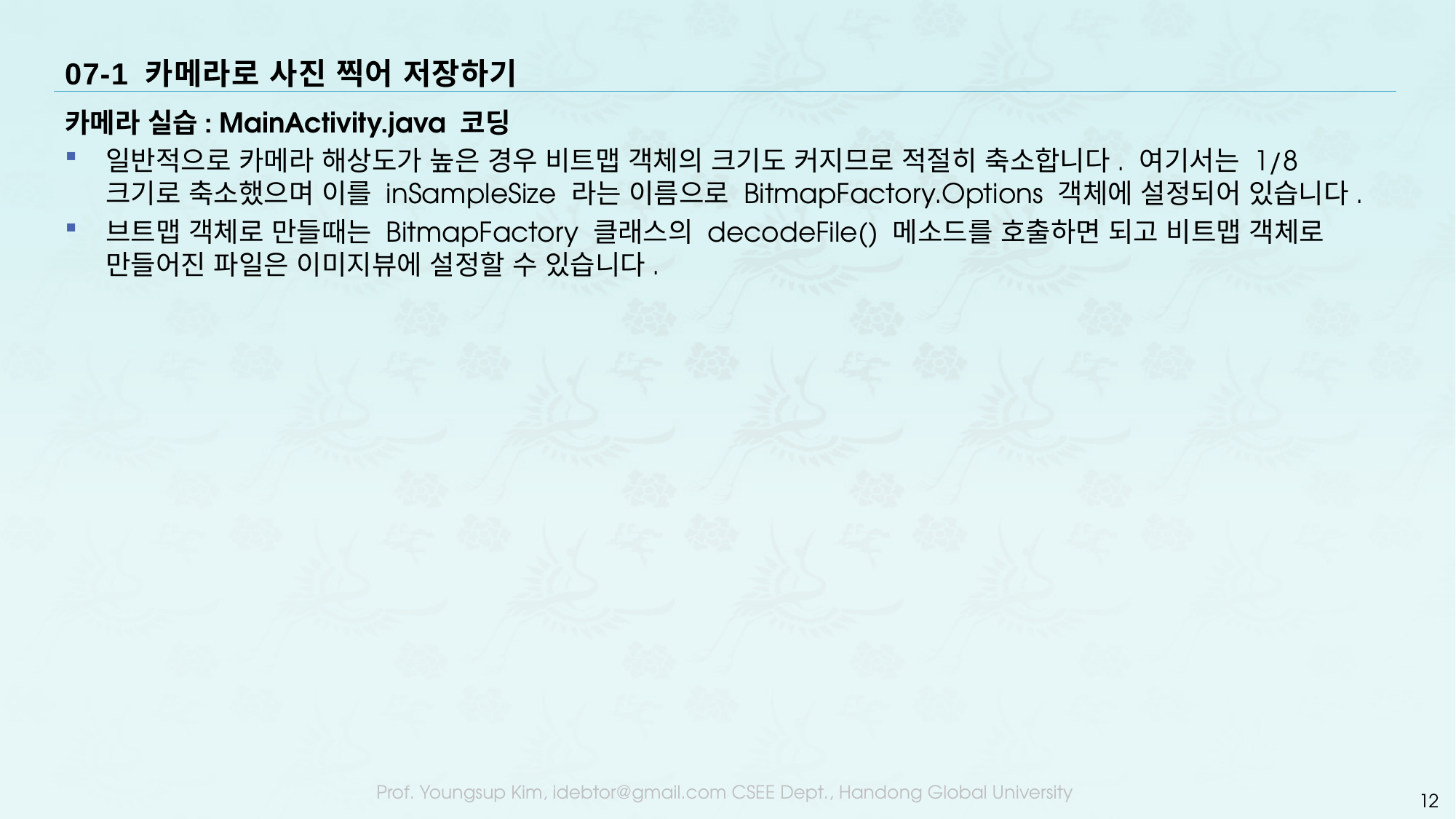

# 07-1 카메라로 사진 찍어 저장하기
카메라 실습: MainActivity.java 코딩
일반적으로 카메라 해상도가 높은 경우 비트맵 객체의 크기도 커지므로 적절히 축소합니다. 여기서는 1/8 크기로 축소했으며 이를 inSampleSize 라는 이름으로 BitmapFactory.Options 객체에 설정되어 있습니다.
브트맵 객체로 만들때는 BitmapFactory 클래스의 decodeFile() 메소드를 호출하면 되고 비트맵 객체로 만들어진 파일은 이미지뷰에 설정할 수 있습니다.

12